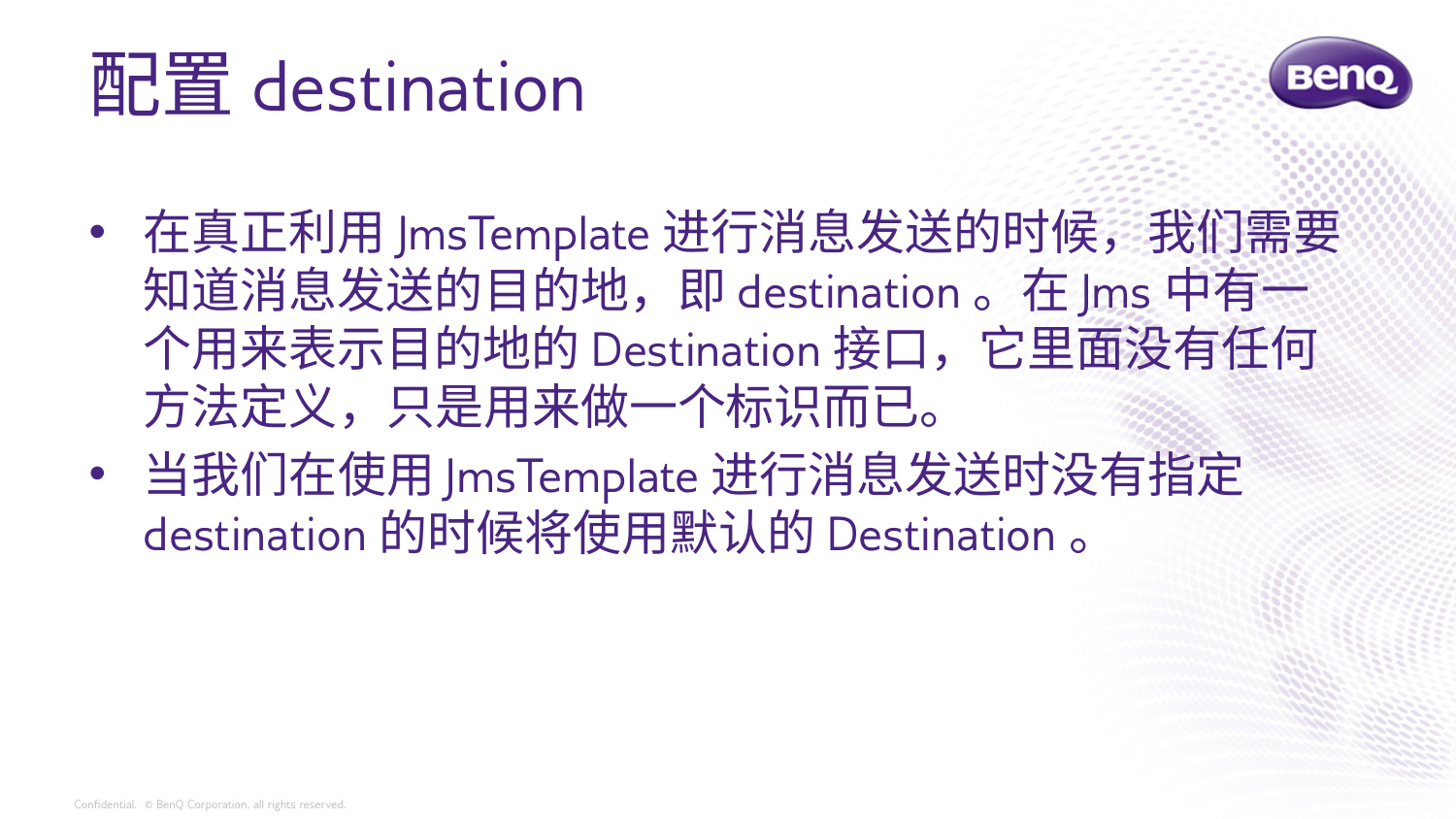

配置destination
在真正利用JmsTemplate进行消息发送的时候，我们需要知道消息发送的目的地，即destination。在Jms中有一个用来表示目的地的Destination接口，它里面没有任何方法定义，只是用来做一个标识而已。
当我们在使用JmsTemplate进行消息发送时没有指定destination的时候将使用默认的Destination。